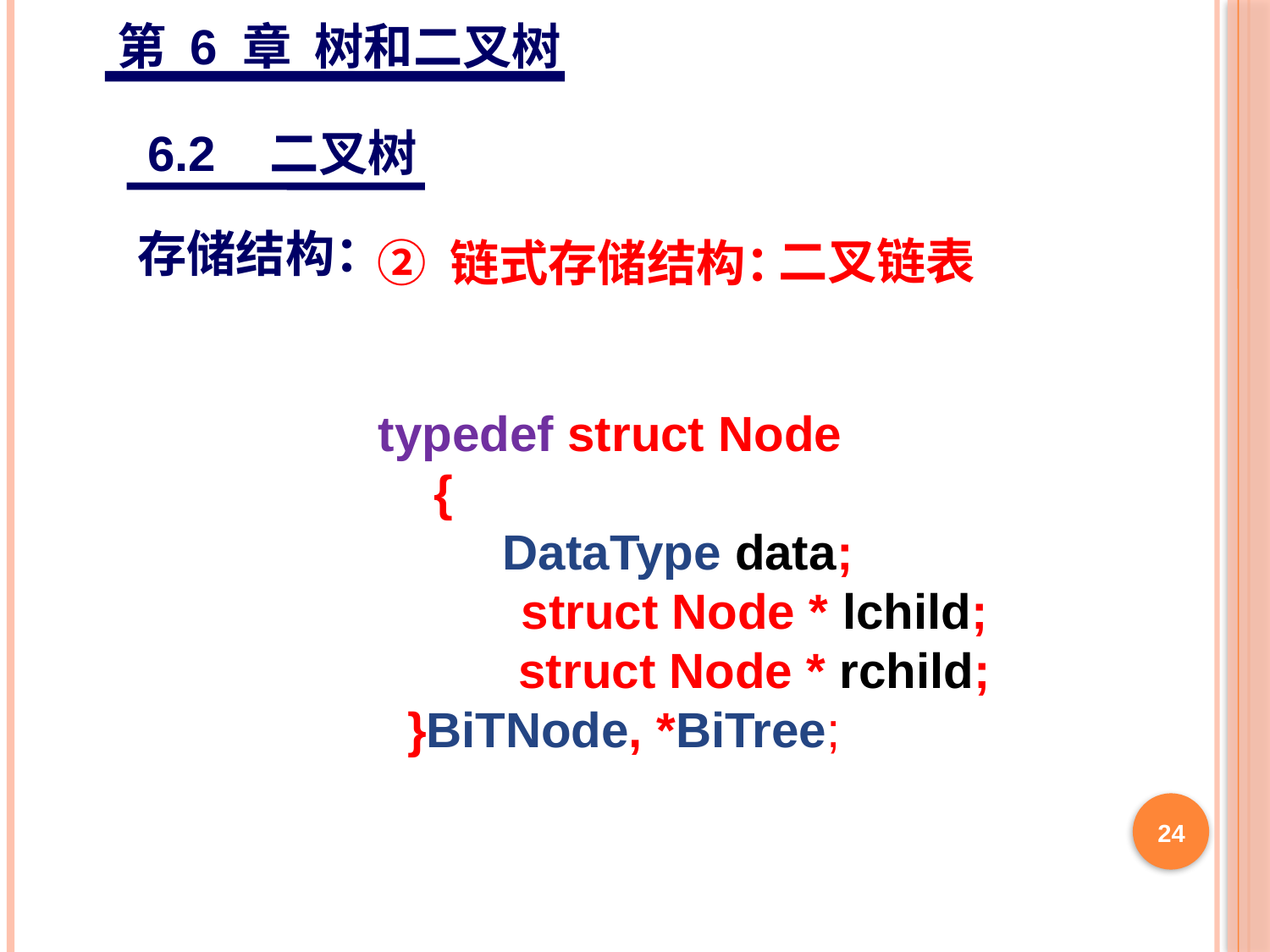

第 6 章  树和二叉树

6.2   二叉树

存储结构：
二叉链表
② 链式存储结构：

typedef struct Node
                       {
                            DataType data;
                     struct Node * lchild;
                     struct Node * rchild;
   }BiTNode, *BiTree;

结点结构:

lchild
data
rchild
root

A

A

C
B

D
E
F

G

∧
B

C

∧
∧
∧
∧
∧
D

E

F

∧
∧
G

24